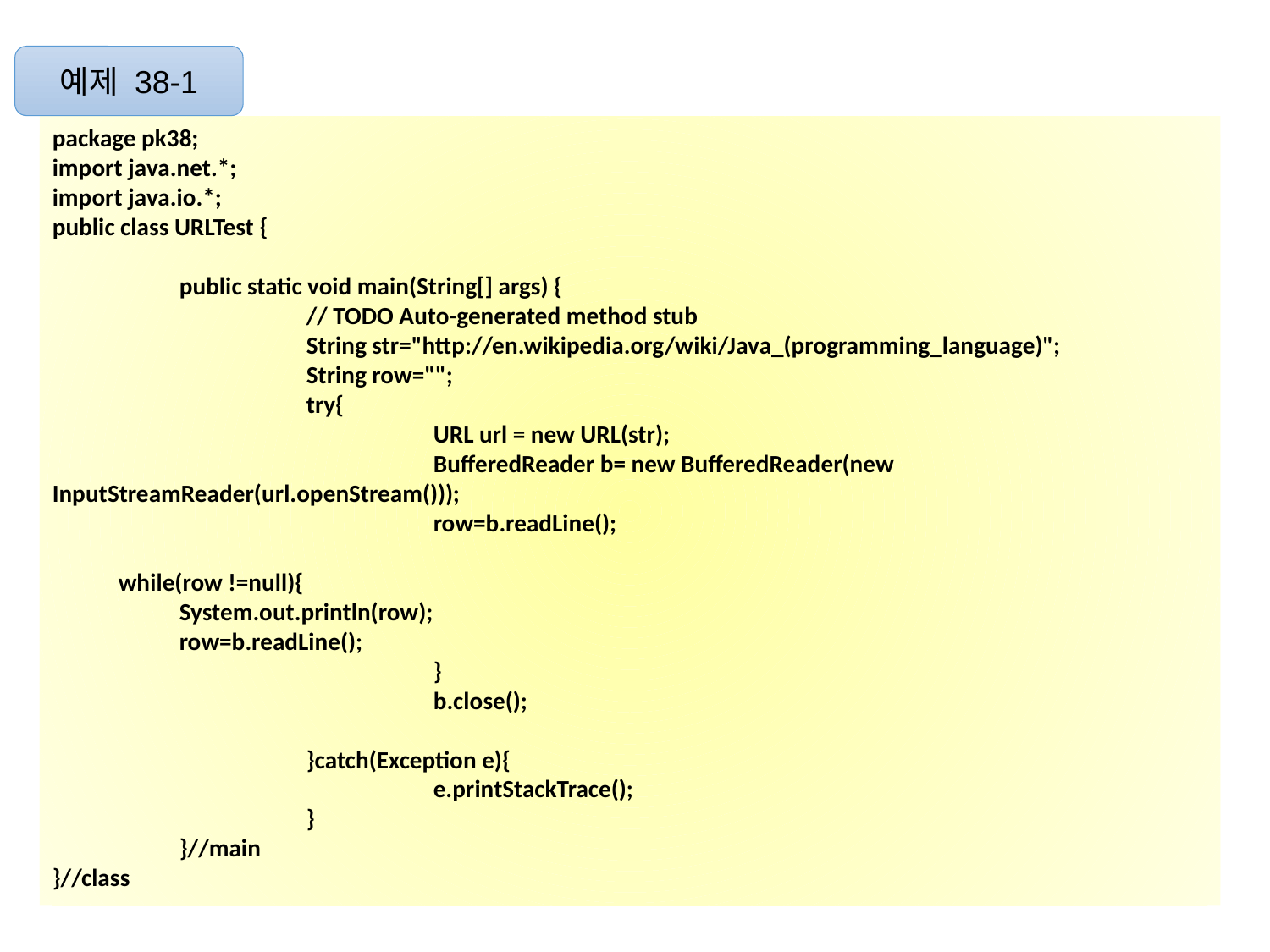

예제 38-1
package pk38;
import java.net.*;
import java.io.*;
public class URLTest {

	public static void main(String[] args) {
		// TODO Auto-generated method stub
		String str="http://en.wikipedia.org/wiki/Java_(programming_language)";
		String row="";
		try{
			URL url = new URL(str);
			BufferedReader b= new BufferedReader(new InputStreamReader(url.openStream()));
			row=b.readLine();

            while(row !=null){
            	System.out.println(row);
            	row=b.readLine();
			}
			b.close();

		}catch(Exception e){
			e.printStackTrace();
		}
	}//main
}//class